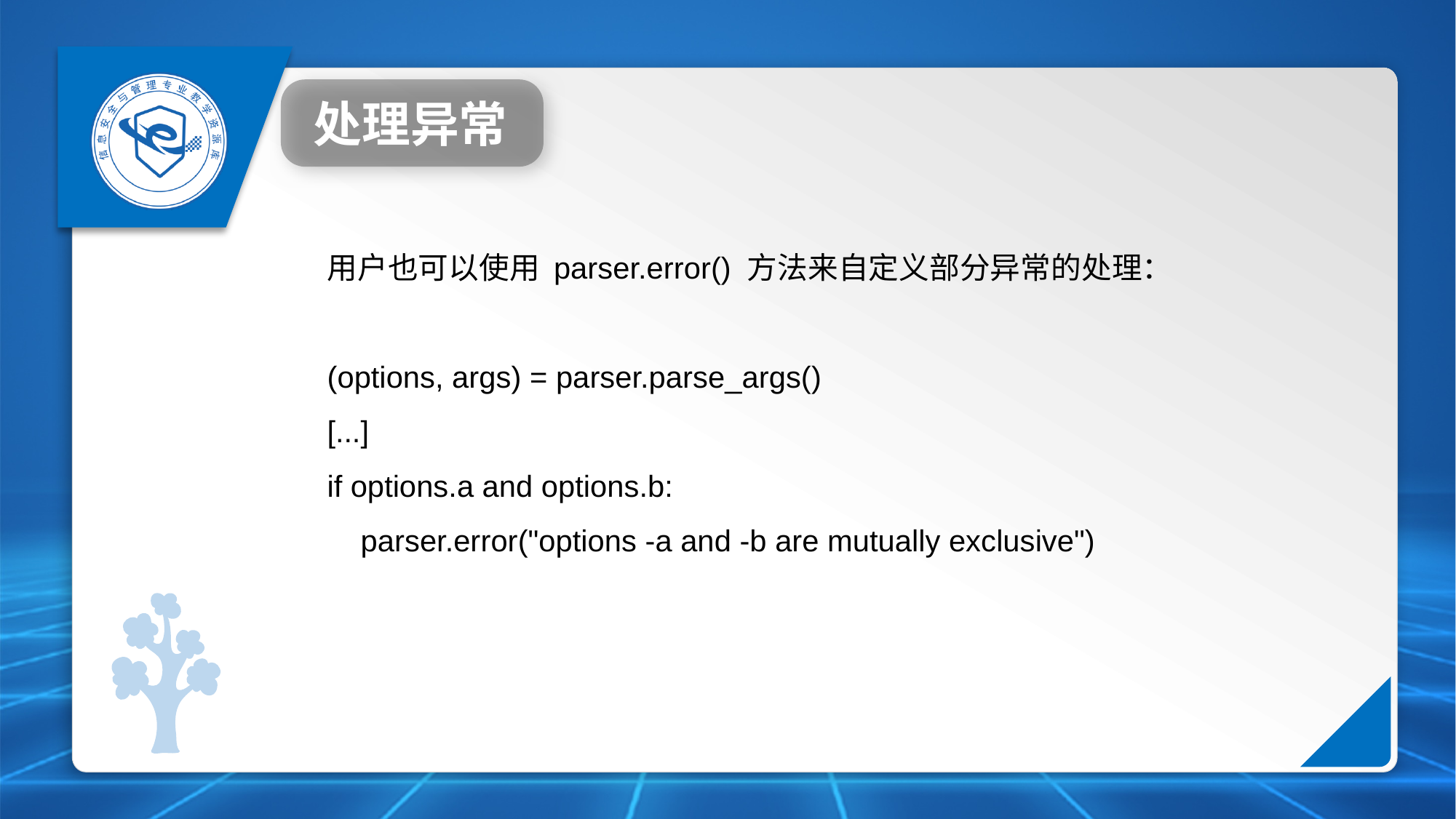

处理异常
用户也可以使用 parser.error() 方法来自定义部分异常的处理：

(options, args) = parser.parse_args()
[...]
if options.a and options.b:
    parser.error("options -a and -b are mutually exclusive")